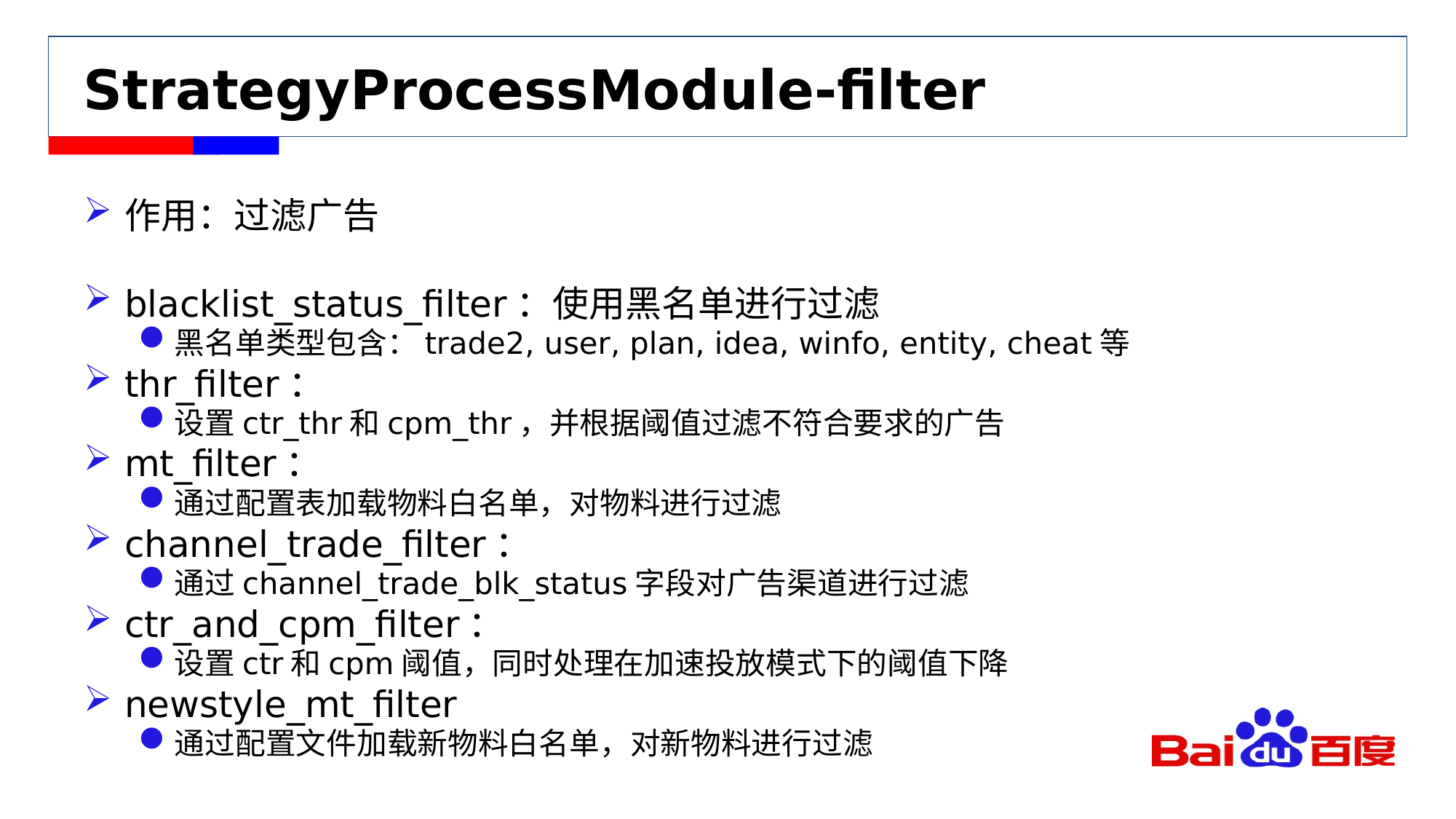

# StrategyProcessModule-filter
作用：过滤广告

blacklist_status_filter：使用黑名单进行过滤
黑名单类型包含：trade2, user, plan, idea, winfo, entity, cheat等
thr_filter：
设置ctr_thr和cpm_thr，并根据阈值过滤不符合要求的广告
mt_filter：
通过配置表加载物料白名单，对物料进行过滤
channel_trade_filter：
通过channel_trade_blk_status字段对广告渠道进行过滤
ctr_and_cpm_filter：
设置ctr和cpm阈值，同时处理在加速投放模式下的阈值下降
newstyle_mt_filter
通过配置文件加载新物料白名单，对新物料进行过滤